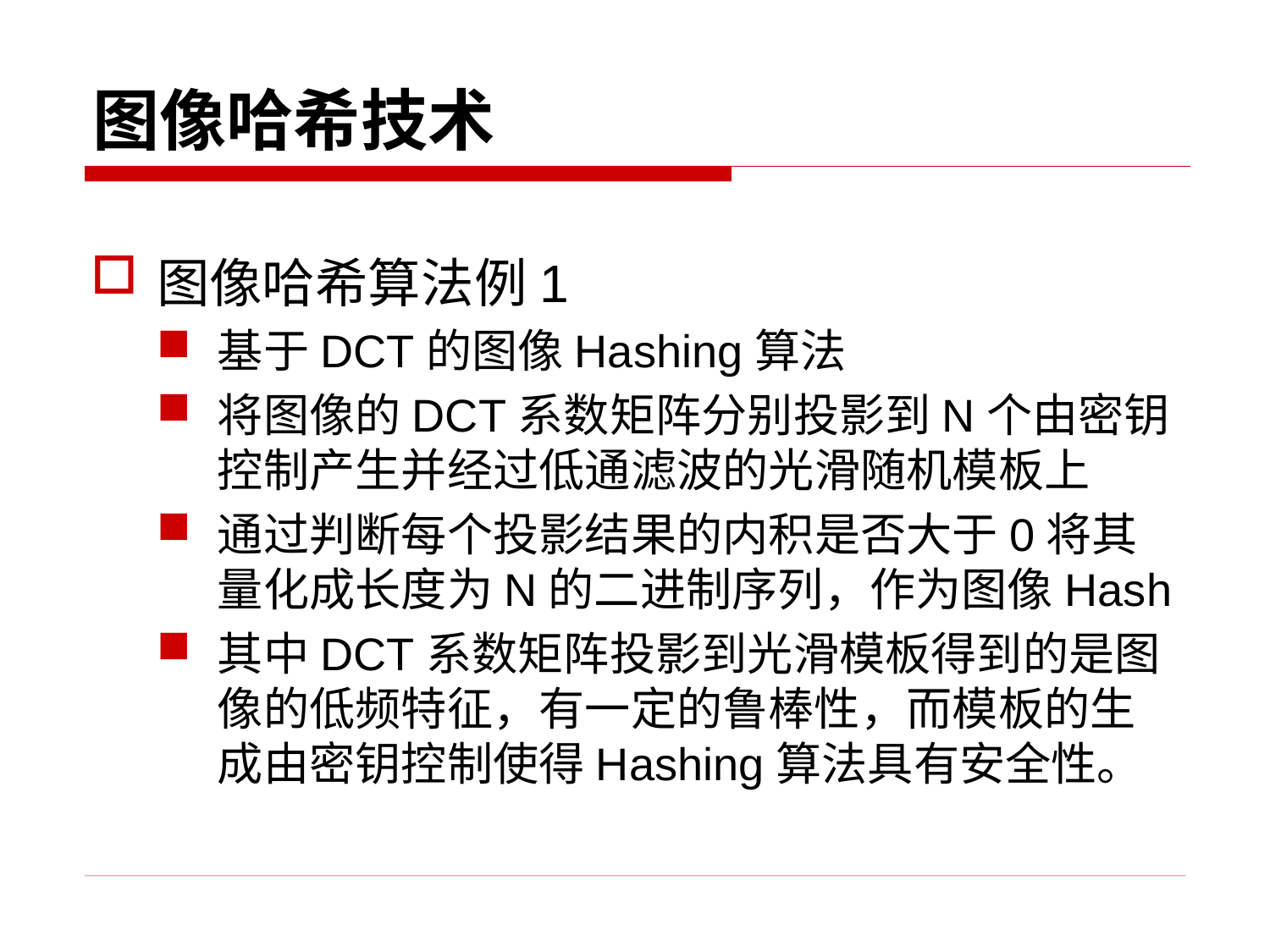

图像哈希算法例1
基于DCT的图像Hashing算法
将图像的DCT系数矩阵分别投影到N个由密钥控制产生并经过低通滤波的光滑随机模板上
通过判断每个投影结果的内积是否大于0将其量化成长度为N的二进制序列，作为图像Hash
其中DCT系数矩阵投影到光滑模板得到的是图像的低频特征，有一定的鲁棒性，而模板的生成由密钥控制使得Hashing算法具有安全性。
图像哈希技术